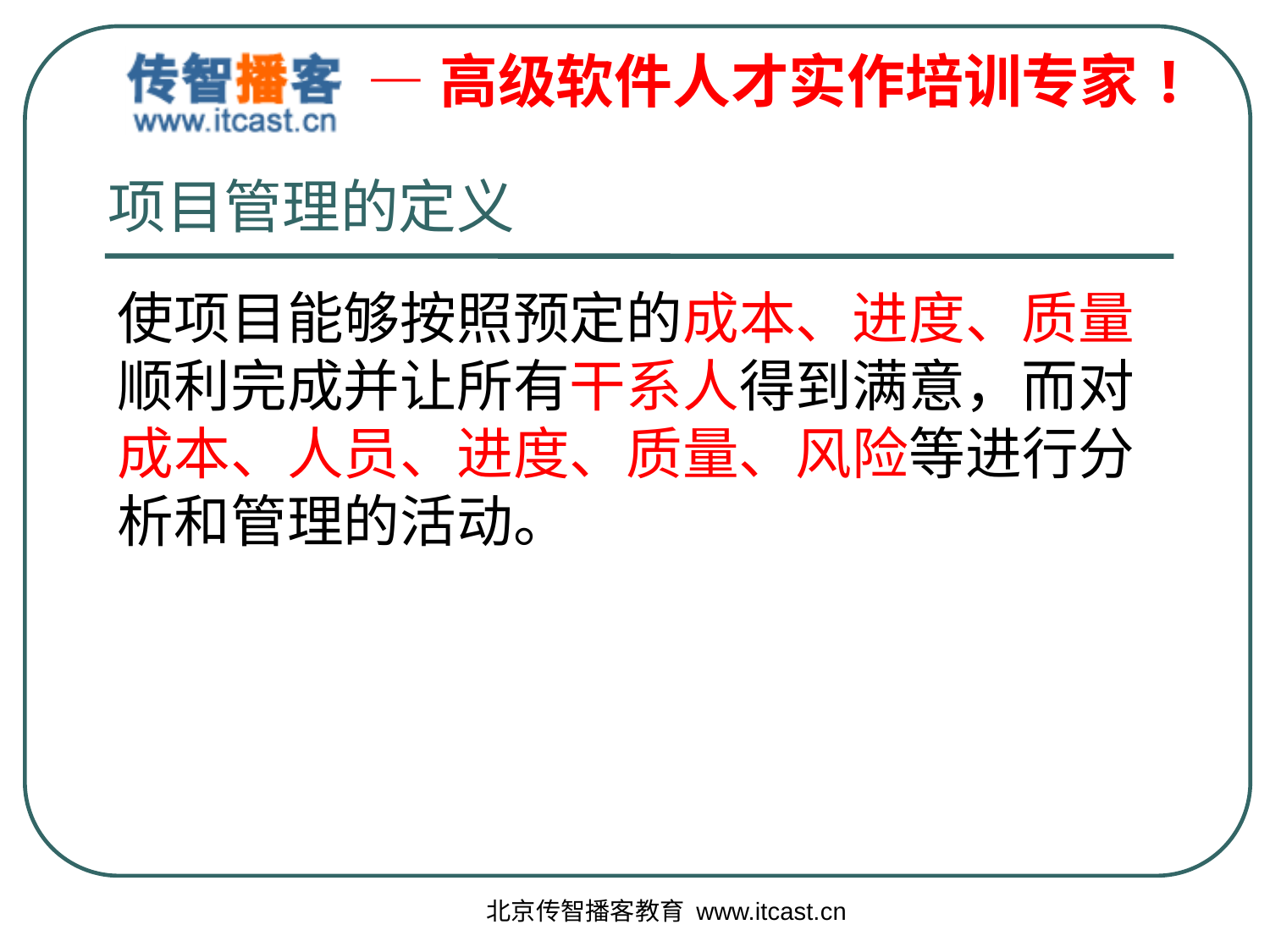

# 项目管理的定义
使项目能够按照预定的成本、进度、质量顺利完成并让所有干系人得到满意，而对成本、人员、进度、质量、风险等进行分析和管理的活动。

北京传智播客教育 www.itcast.cn